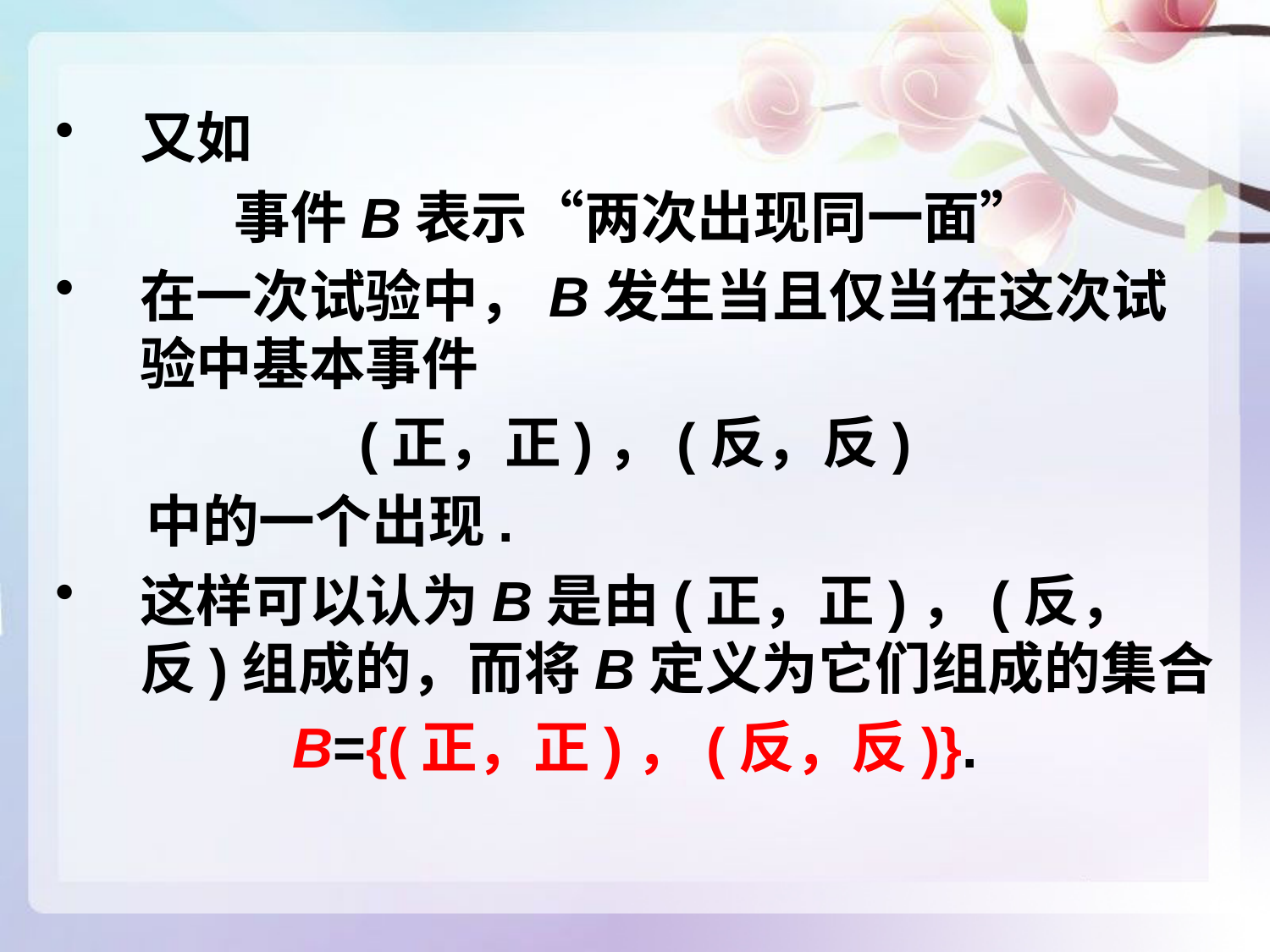

又如
事件B表示“两次出现同一面”
在一次试验中，B发生当且仅当在这次试验中基本事件
(正，正)，(反，反)
      中的一个出现.
这样可以认为B是由(正，正)，(反，反)组成的，而将B定义为它们组成的集合
B={(正，正)，(反，反)}.